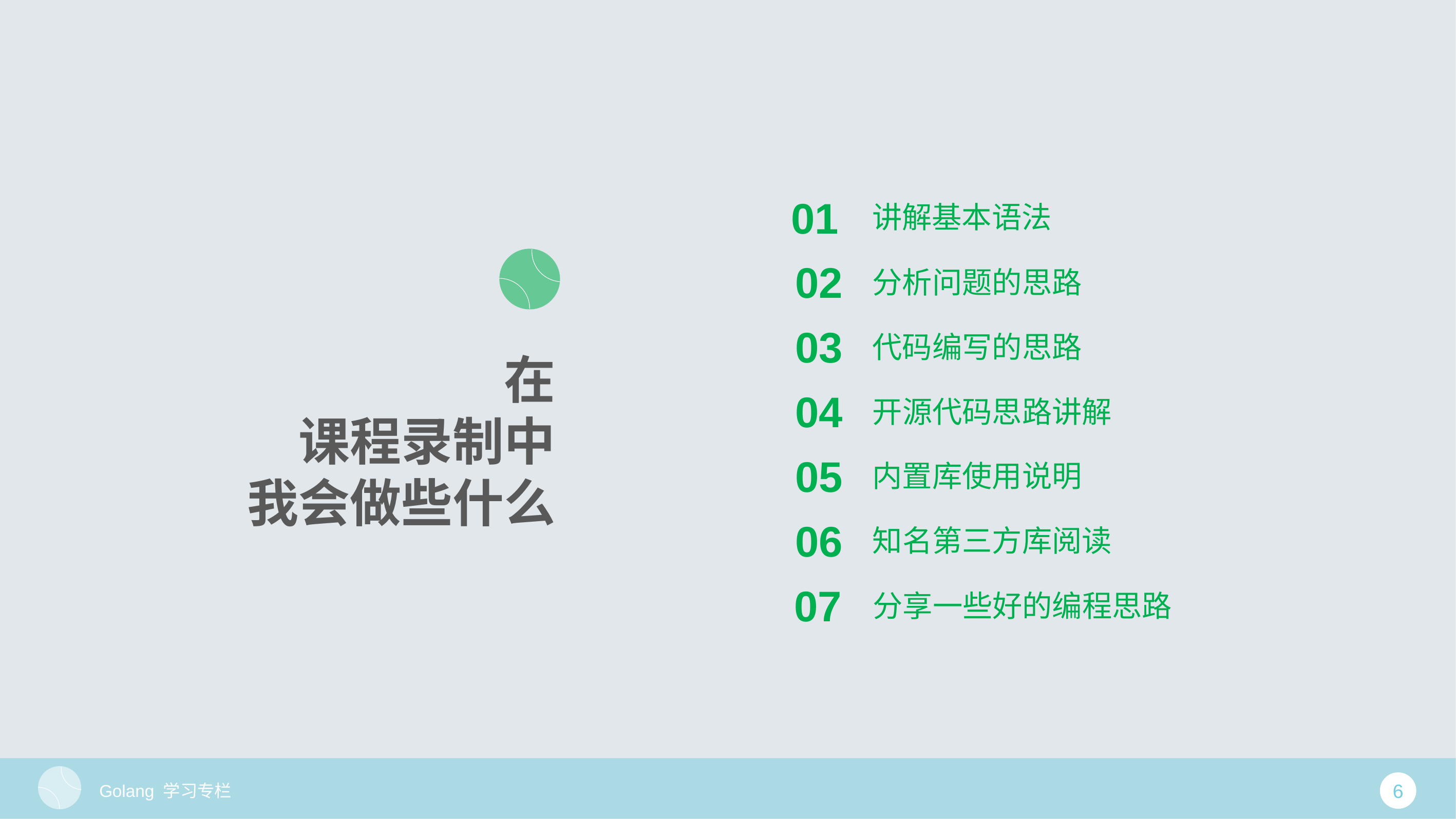

01
讲解基本语法

02
分析问题的思路
03
代码编写的思路
在
课程录制中
我会做些什么
04
开源代码思路讲解
05
内置库使用说明
06
知名第三方库阅读
07
分享一些好的编程思路

6
Golang 学习专栏